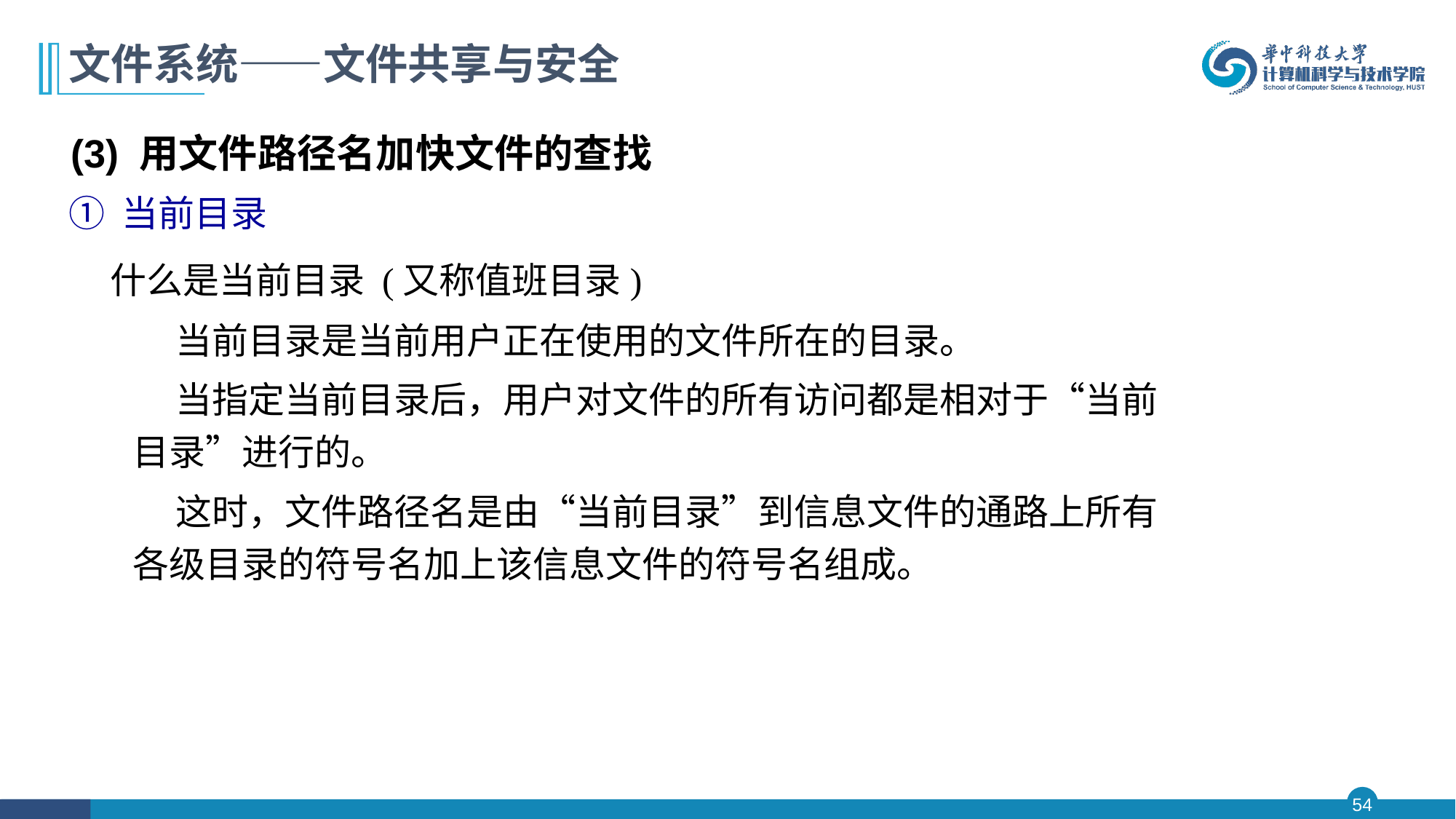

# 文件系统——文件共享与安全
(3) 用文件路径名加快文件的查找
① 当前目录
    什么是当前目录 (又称值班目录)
            当前目录是当前用户正在使用的文件所在的目录。
            当指定当前目录后，用户对文件的所有访问都是相对于“当前目录”进行的。
            这时，文件路径名是由“当前目录”到信息文件的通路上所有各级目录的符号名加上该信息文件的符号名组成。